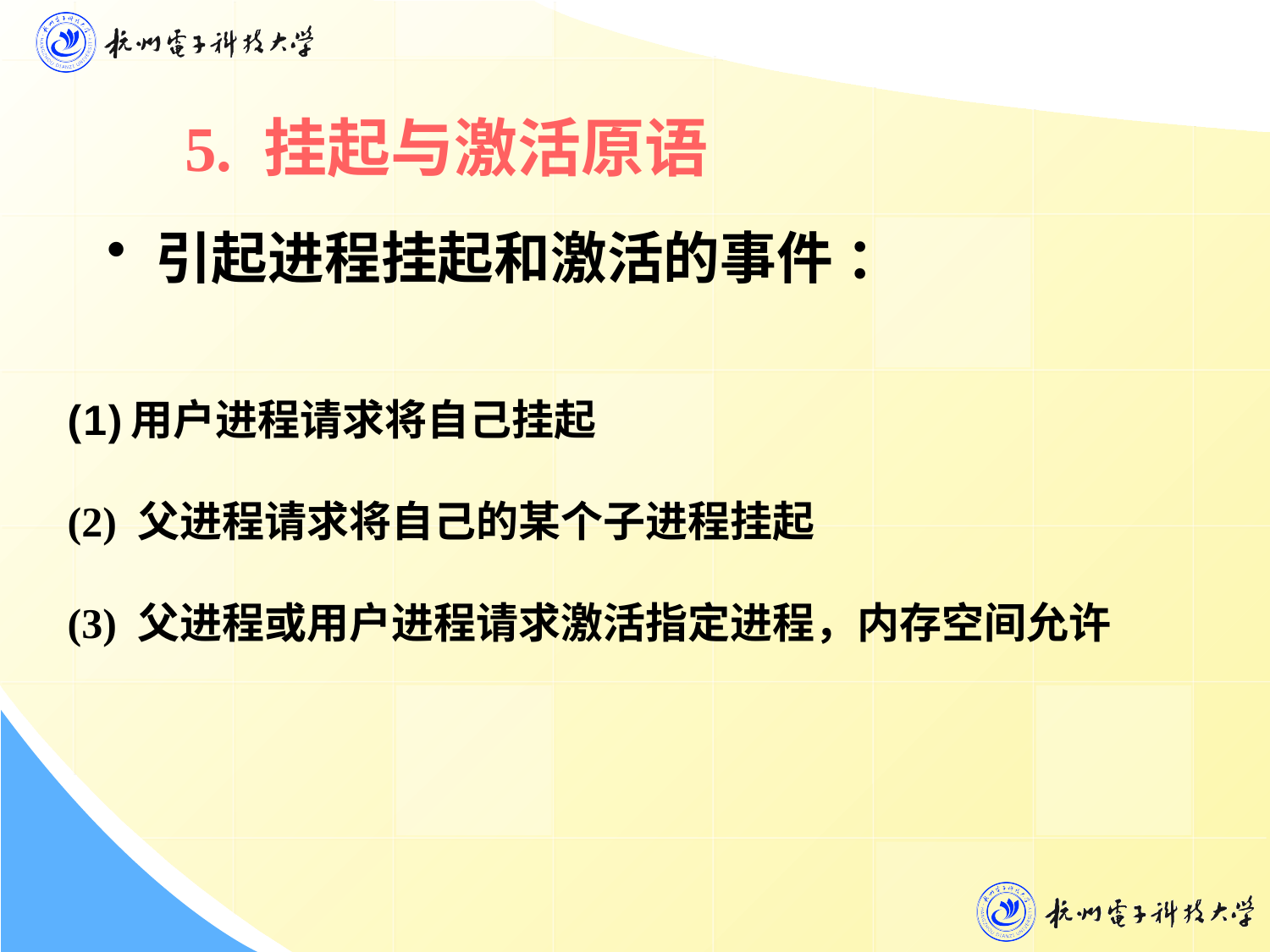

5. 挂起与激活原语
引起进程挂起和激活的事件 ：
用户进程请求将自己挂起
(2) 父进程请求将自己的某个子进程挂起
(3) 父进程或用户进程请求激活指定进程，内存空间允许